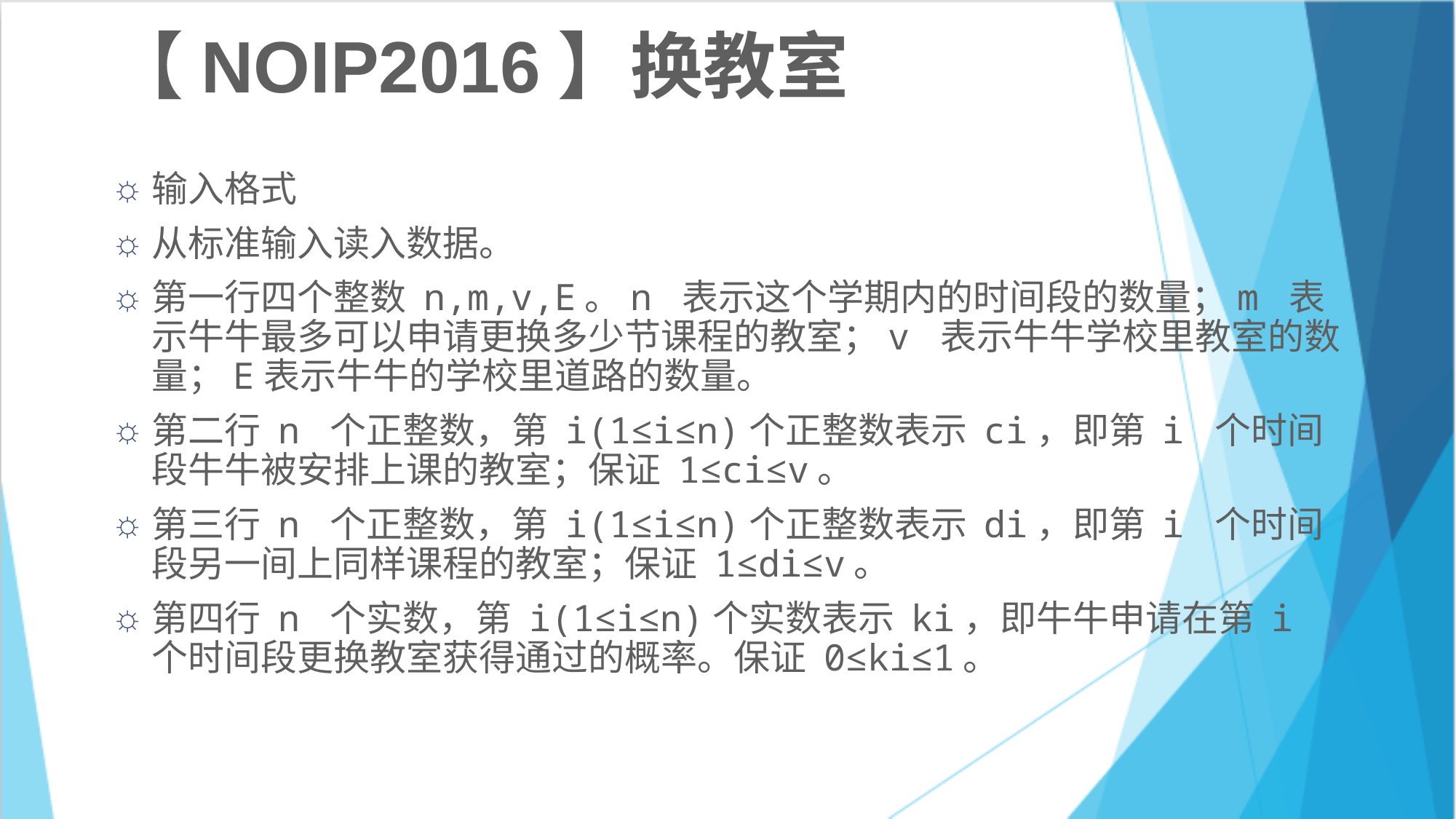

# 【NOIP2016】换教室
输入格式
从标准输入读入数据。
第一行四个整数 n,m,v,E。n 表示这个学期内的时间段的数量；m 表示牛牛最多可以申请更换多少节课程的教室；v 表示牛牛学校里教室的数量；E表示牛牛的学校里道路的数量。
第二行 n 个正整数，第 i(1≤i≤n)个正整数表示 ci，即第 i 个时间段牛牛被安排上课的教室；保证 1≤ci≤v。
第三行 n 个正整数，第 i(1≤i≤n)个正整数表示 di，即第 i 个时间段另一间上同样课程的教室；保证 1≤di≤v。
第四行 n 个实数，第 i(1≤i≤n)个实数表示 ki，即牛牛申请在第 i 个时间段更换教室获得通过的概率。保证 0≤ki≤1。